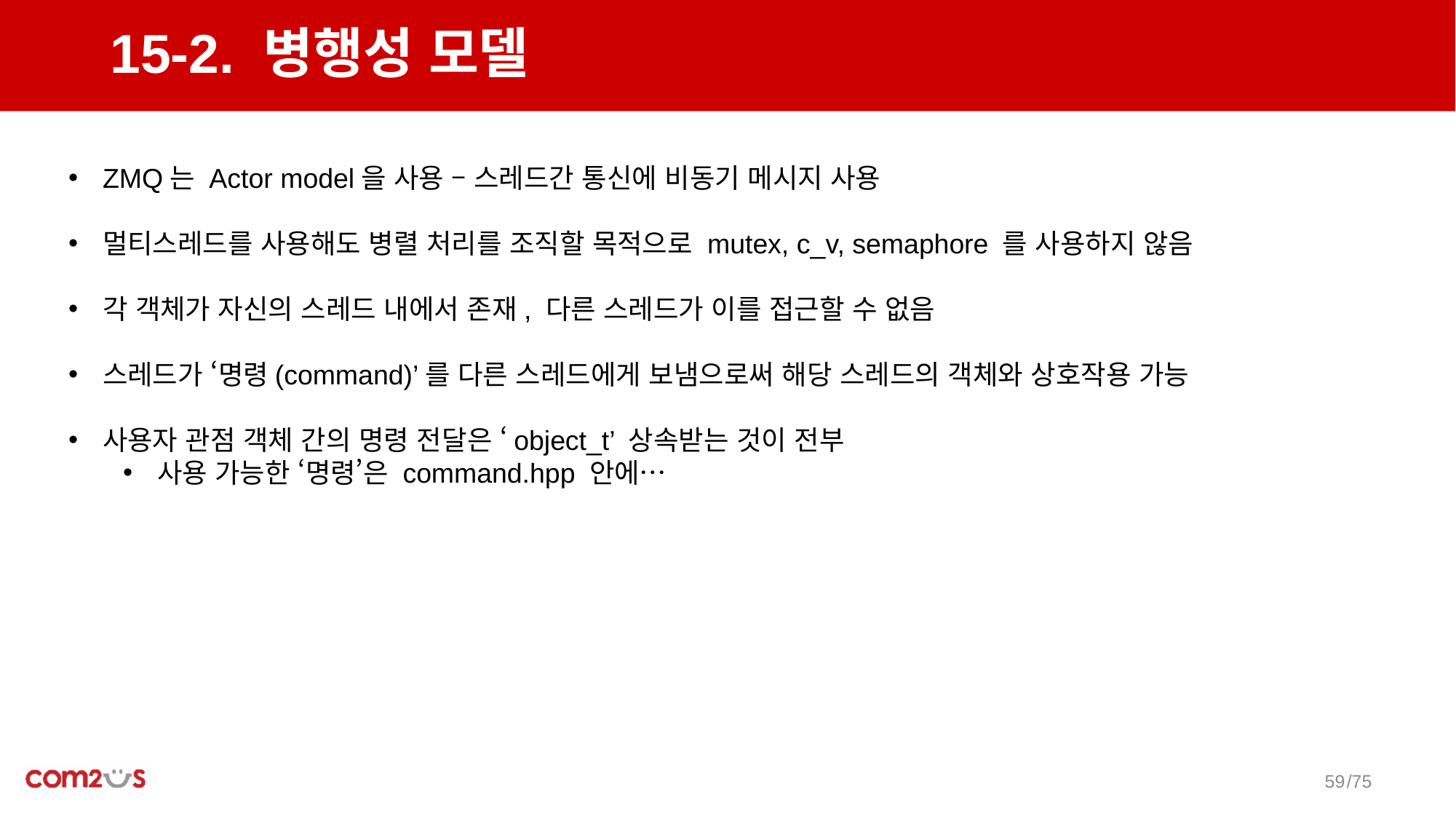

# 15-2. 병행성 모델
ZMQ는 Actor model을 사용 – 스레드간 통신에 비동기 메시지 사용

멀티스레드를 사용해도 병렬 처리를 조직할 목적으로 mutex, c_v, semaphore 를 사용하지 않음

각 객체가 자신의 스레드 내에서 존재, 다른 스레드가 이를 접근할 수 없음

스레드가 ‘명령(command)’를 다른 스레드에게 보냄으로써 해당 스레드의 객체와 상호작용 가능

사용자 관점 객체 간의 명령 전달은 ‘object_t’ 상속받는 것이 전부
사용 가능한 ‘명령’은 command.hpp 안에…

59